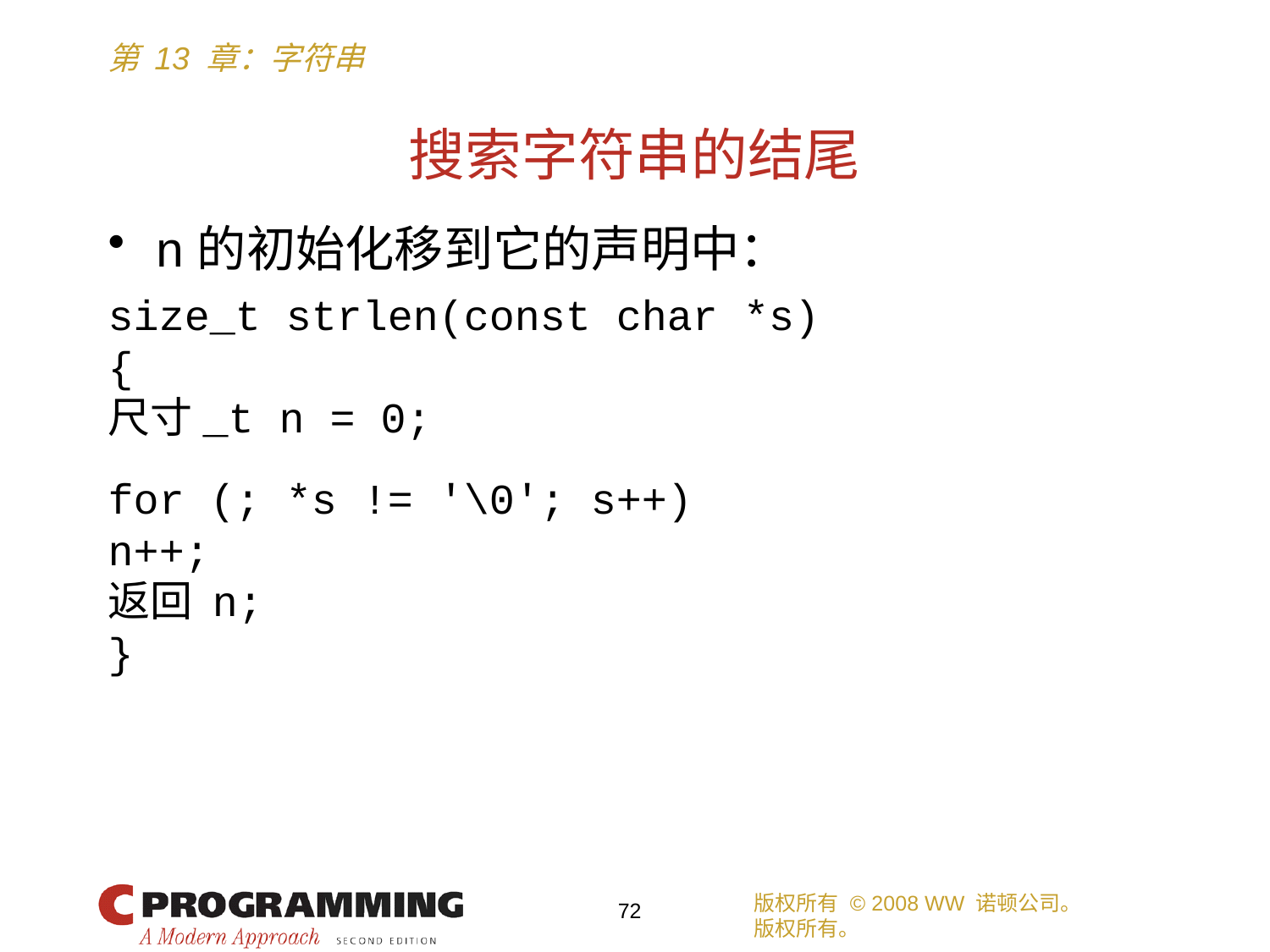

# 搜索字符串的结尾
n的初始化移到它的声明中：
size_t strlen(const char *s)
{
尺寸_t n = 0;

for (; *s != '\0'; s++)
n++;
返回 n;
}
版权所有 © 2008 WW 诺顿公司。
版权所有。
72